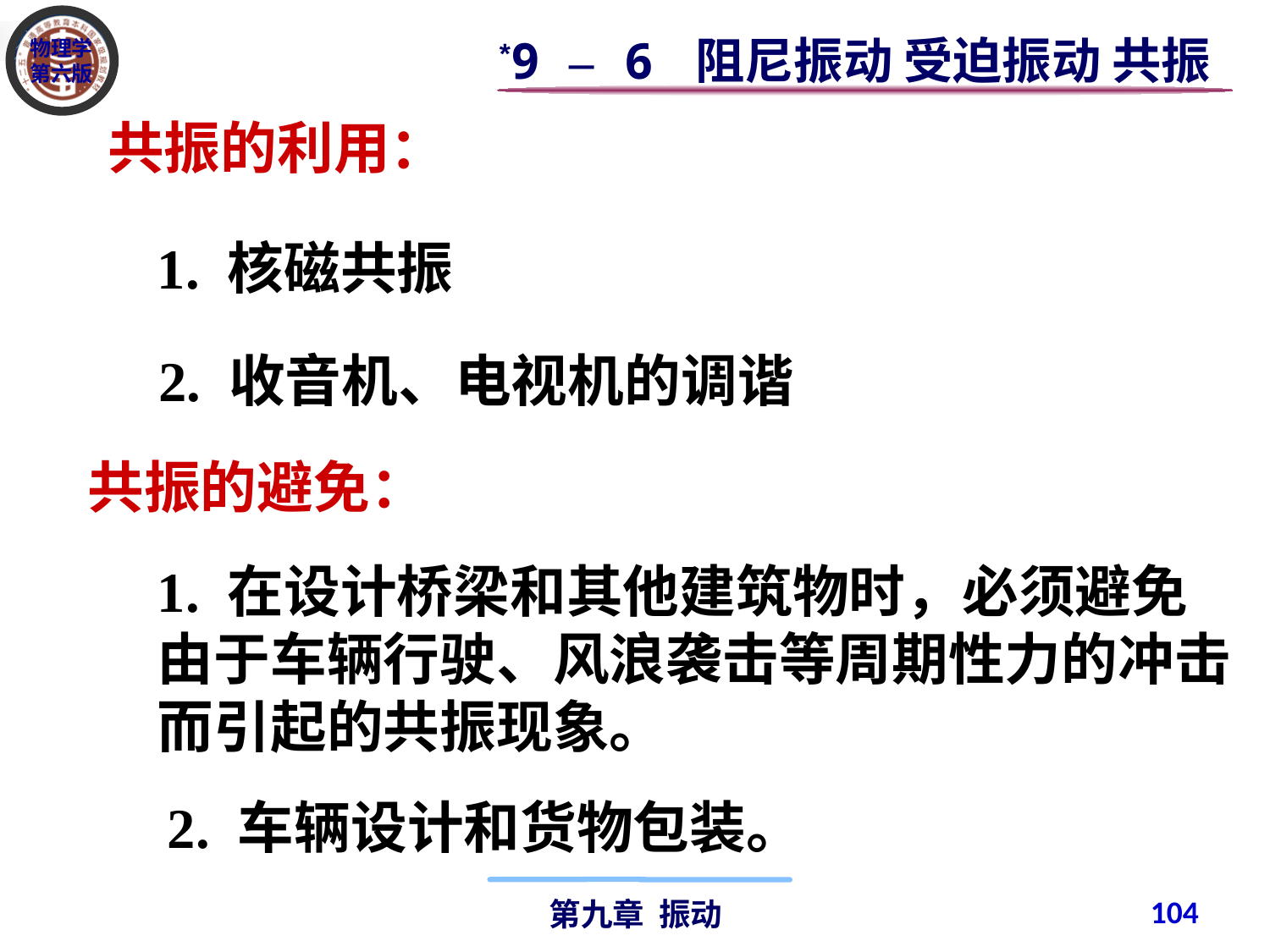

*9 – 6 阻尼振动 受迫振动 共振

共振的利用：
1. 核磁共振
2. 收音机、电视机的调谐
共振的避免：
1. 在设计桥梁和其他建筑物时，必须避免由于车辆行驶、风浪袭击等周期性力的冲击而引起的共振现象。
2. 车辆设计和货物包装。